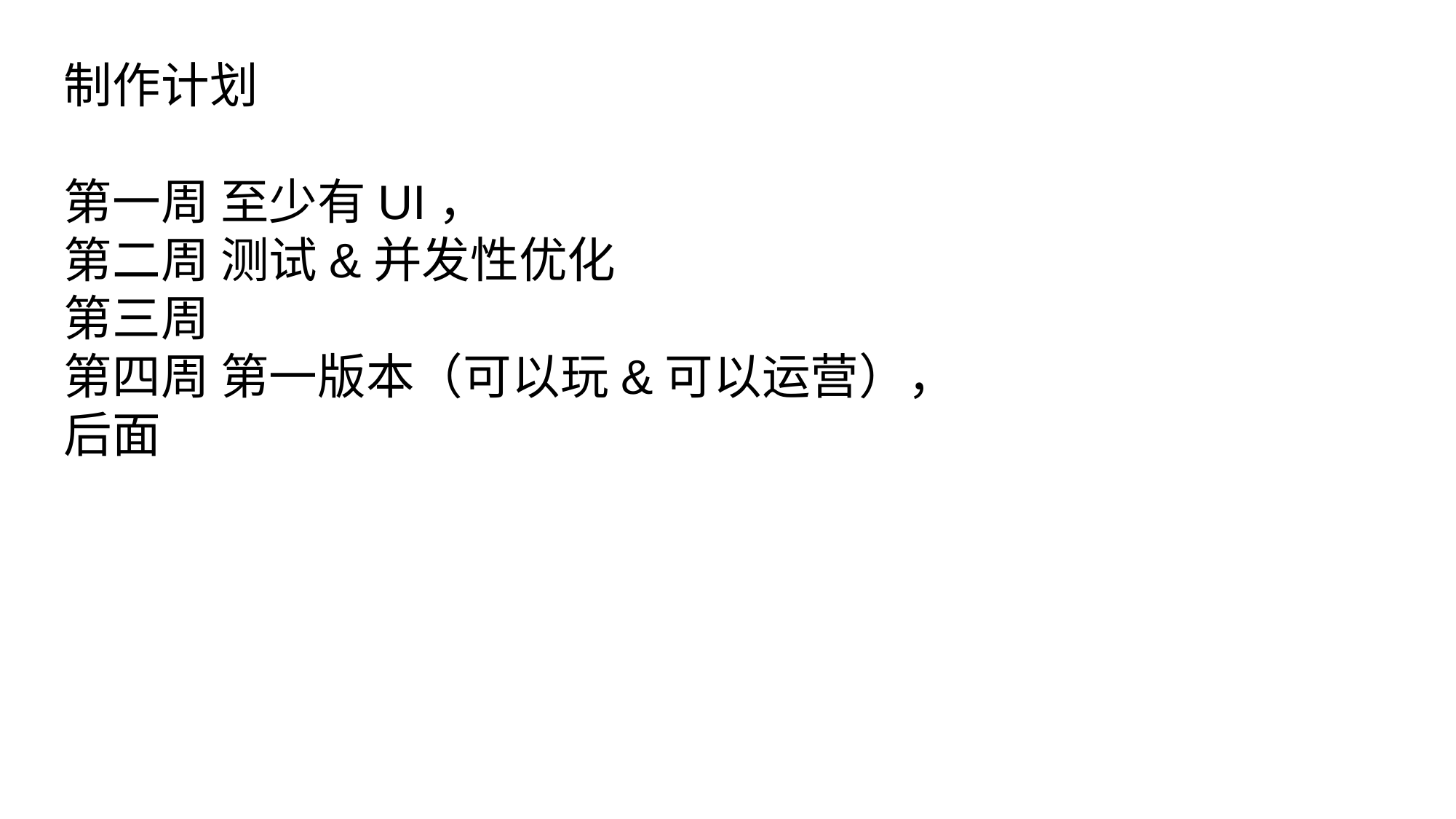

制作计划

第一周 至少有UI，
第二周 测试&并发性优化
第三周
第四周 第一版本（可以玩&可以运营），
后面